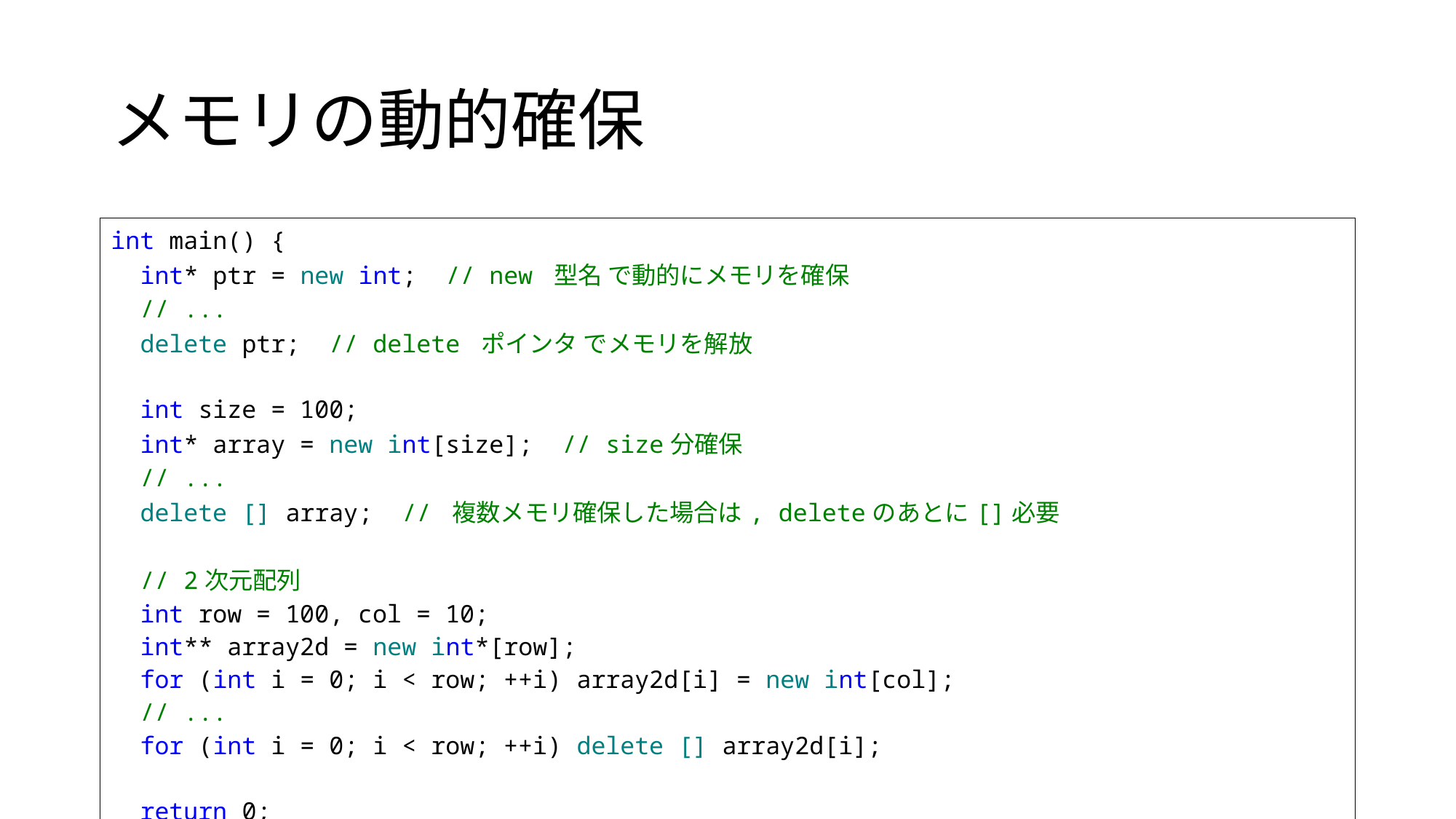

# メモリの動的確保
| int main() { int\* ptr = new int; // new 型名 で動的にメモリを確保 // ... delete ptr; // delete ポインタ でメモリを解放 int size = 100; int\* array = new int[size]; // size分確保 // ... delete [] array; // 複数メモリ確保した場合は, deleteのあとに[]必要 // 2次元配列 int row = 100, col = 10; int\*\* array2d = new int\*[row]; for (int i = 0; i < row; ++i) array2d[i] = new int[col]; // ... for (int i = 0; i < row; ++i) delete [] array2d[i]; return 0; } |
| --- |